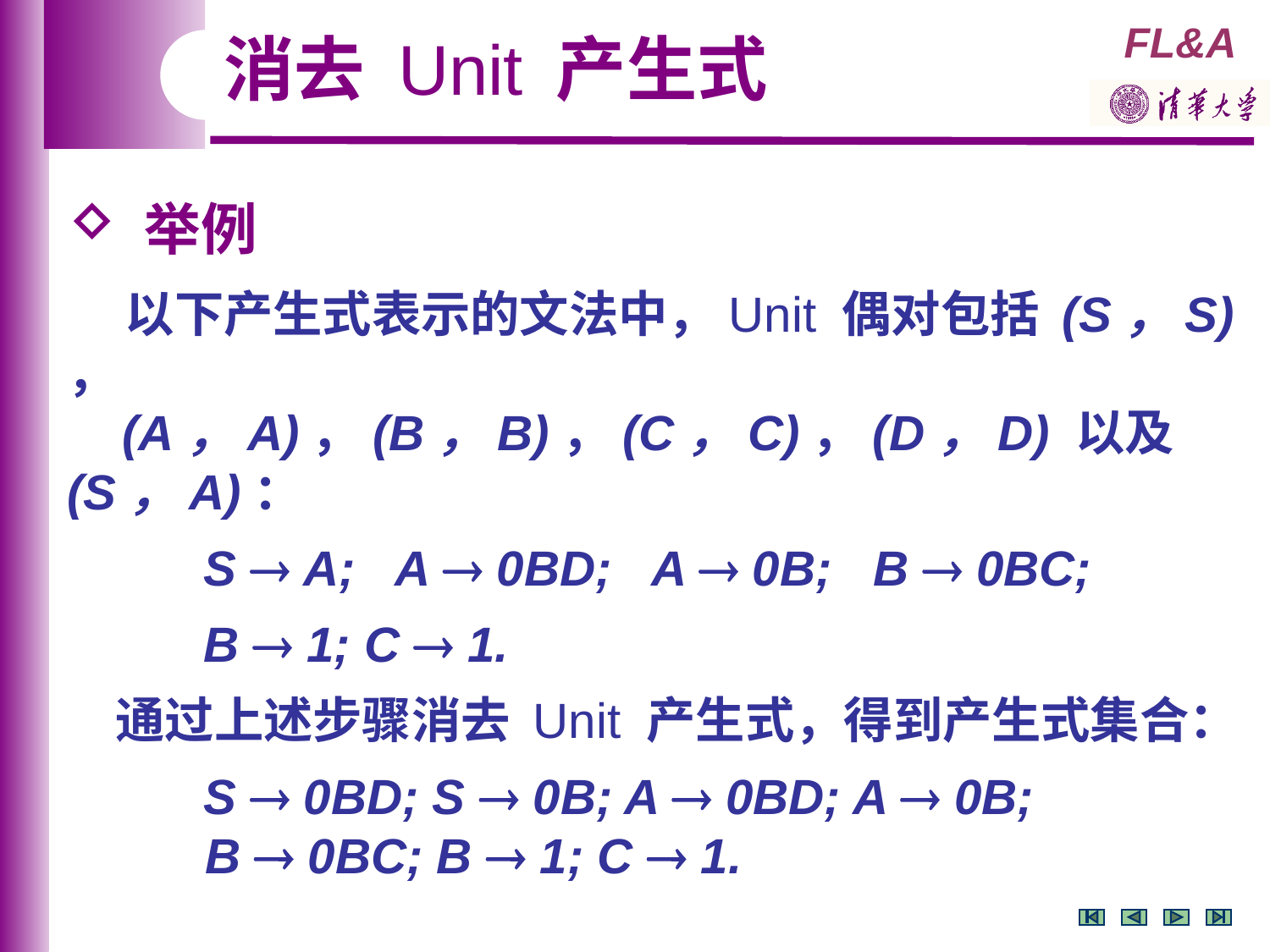

消去 Unit 产生式
 举例

     以下产生式表示的文法中，Unit 偶对包括 (S，S) ，
    (A，A)，(B，B)，(C，C)，(D，D) 以及 (S，A)：

              S → A;   A → 0BD;   A → 0B;   B → 0BC;

              B → 1; C → 1.

    通过上述步骤消去 Unit 产生式，得到产生式集合：

              S → 0BD; S → 0B; A → 0BD; A → 0B;
          B → 0BC; B → 1; C → 1.